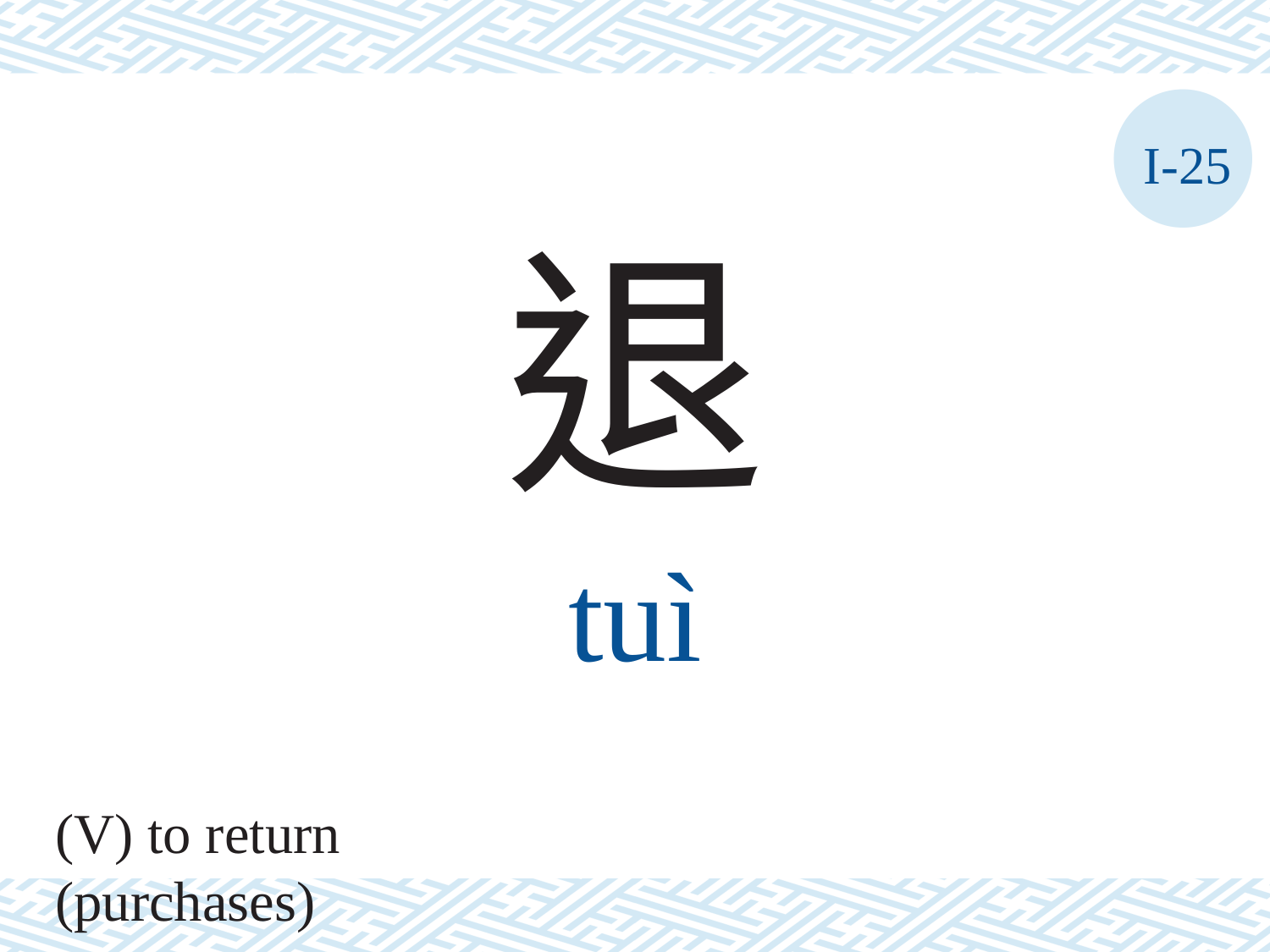

I-25
退
tuì
(V) to return (purchases)